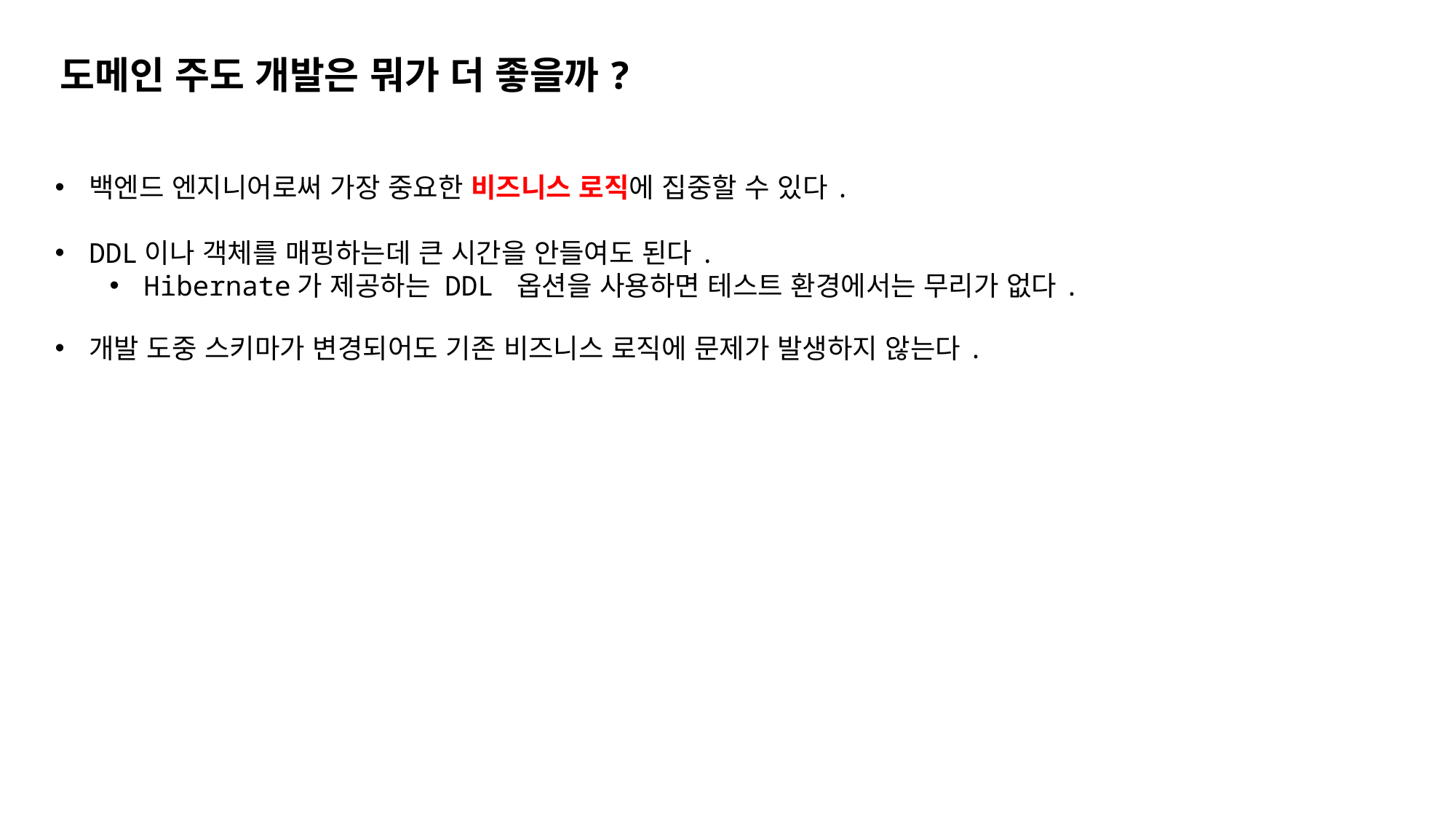

도메인 주도 개발은 뭐가 더 좋을까?
백엔드 엔지니어로써 가장 중요한 비즈니스 로직에 집중할 수 있다.

DDL이나 객체를 매핑하는데 큰 시간을 안들여도 된다.
Hibernate가 제공하는 DDL 옵션을 사용하면 테스트 환경에서는 무리가 없다.
개발 도중 스키마가 변경되어도 기존 비즈니스 로직에 문제가 발생하지 않는다.